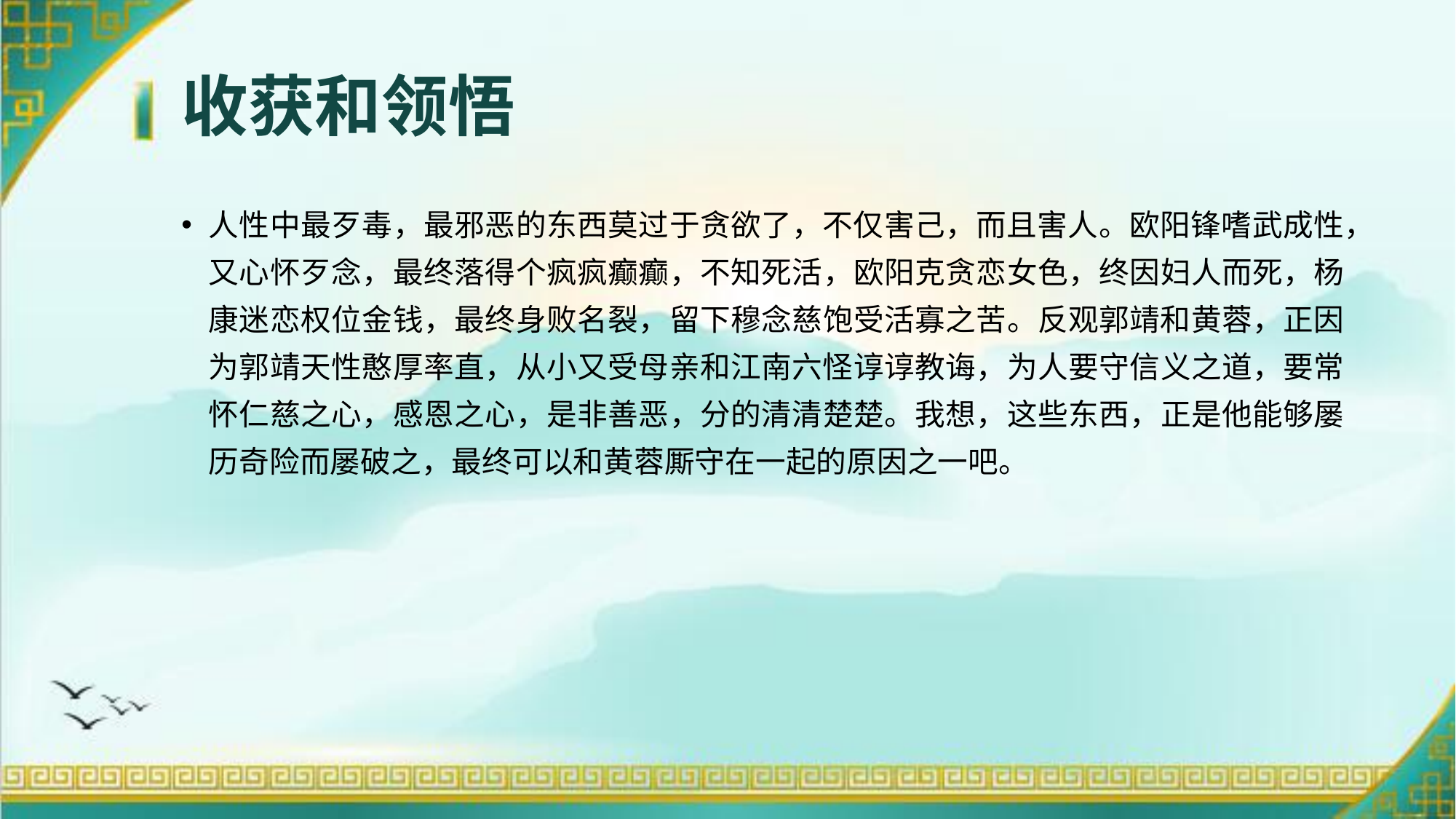

# 收获和领悟
人性中最歹毒，最邪恶的东西莫过于贪欲了，不仅害己，而且害人。欧阳锋嗜武成性，又心怀歹念，最终落得个疯疯癫癫，不知死活，欧阳克贪恋女色，终因妇人而死，杨康迷恋权位金钱，最终身败名裂，留下穆念慈饱受活寡之苦。反观郭靖和黄蓉，正因为郭靖天性憨厚率直，从小又受母亲和江南六怪谆谆教诲，为人要守信义之道，要常怀仁慈之心，感恩之心，是非善恶，分的清清楚楚。我想，这些东西，正是他能够屡历奇险而屡破之，最终可以和黄蓉厮守在一起的原因之一吧。